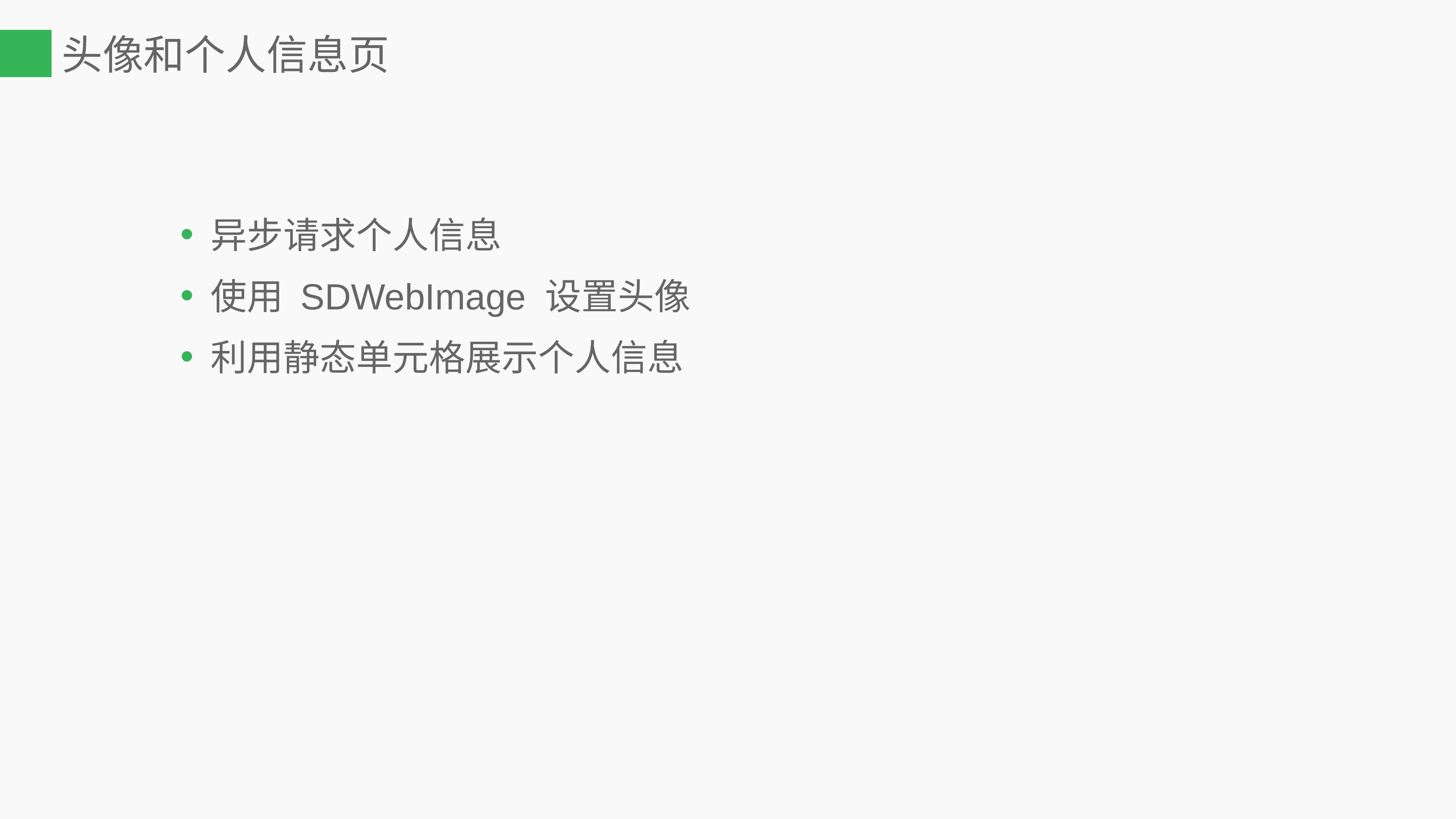

# 头像和个人信息页
异步请求个人信息
使用 SDWebImage 设置头像
利用静态单元格展示个人信息